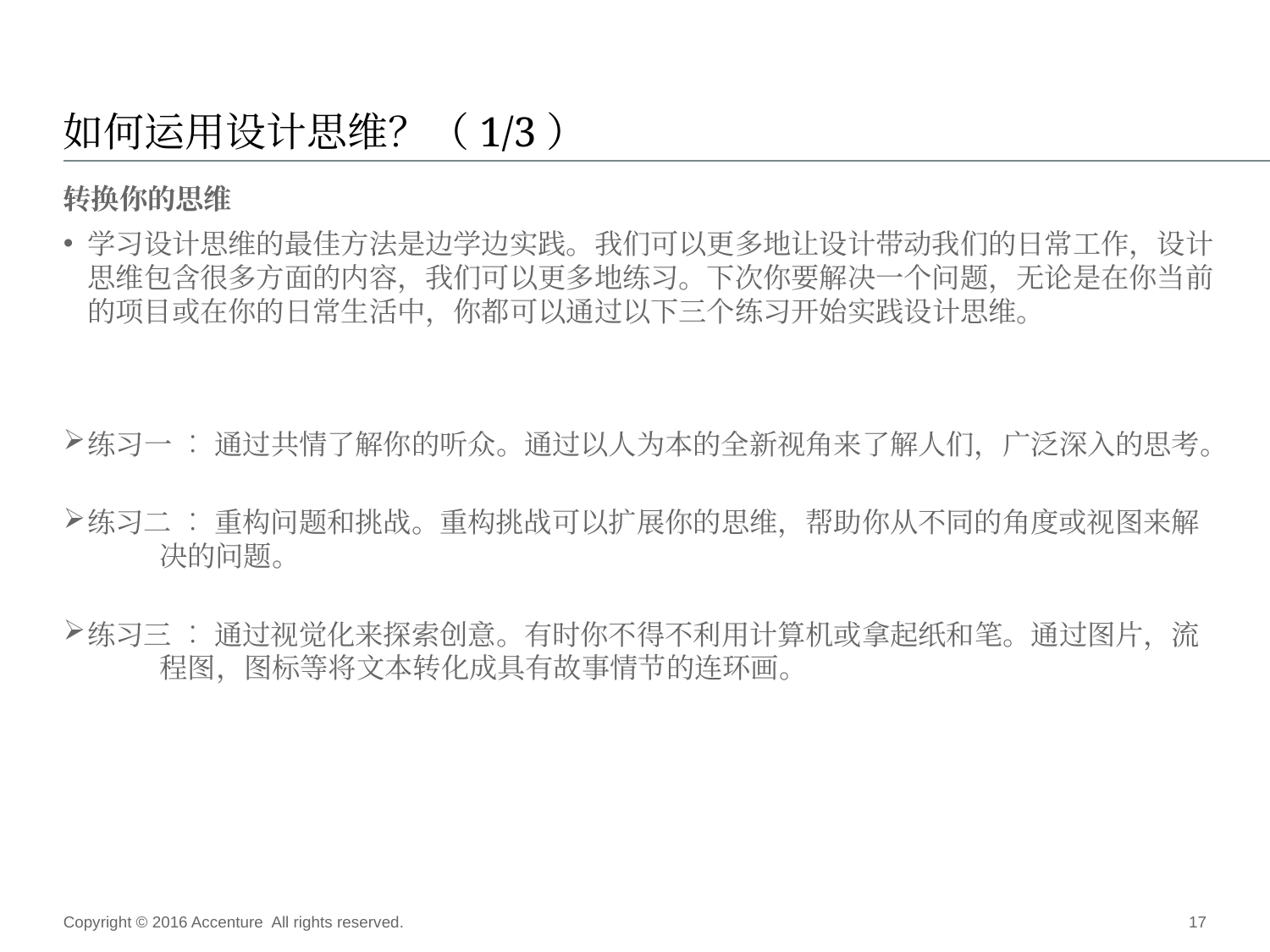

# 如何运用设计思维？（1/3）
转换你的思维
学习设计思维的最佳方法是边学边实践。我们可以更多地让设计带动我们的日常工作，设计思维包含很多方面的内容，我们可以更多地练习。下次你要解决一个问题，无论是在你当前的项目或在你的日常生活中，你都可以通过以下三个练习开始实践设计思维。

练习一 ︰ 通过共情了解你的听众。通过以人为本的全新视角来了解人们，广泛深入的思考。
练习二 ︰ 重构问题和挑战。重构挑战可以扩展你的思维，帮助你从不同的角度或视图来解
          决的问题。
练习三 ︰ 通过视觉化来探索创意。有时你不得不利用计算机或拿起纸和笔。通过图片，流
          程图，图标等将文本转化成具有故事情节的连环画。
Copyright © 2016 Accenture  All rights reserved.
17